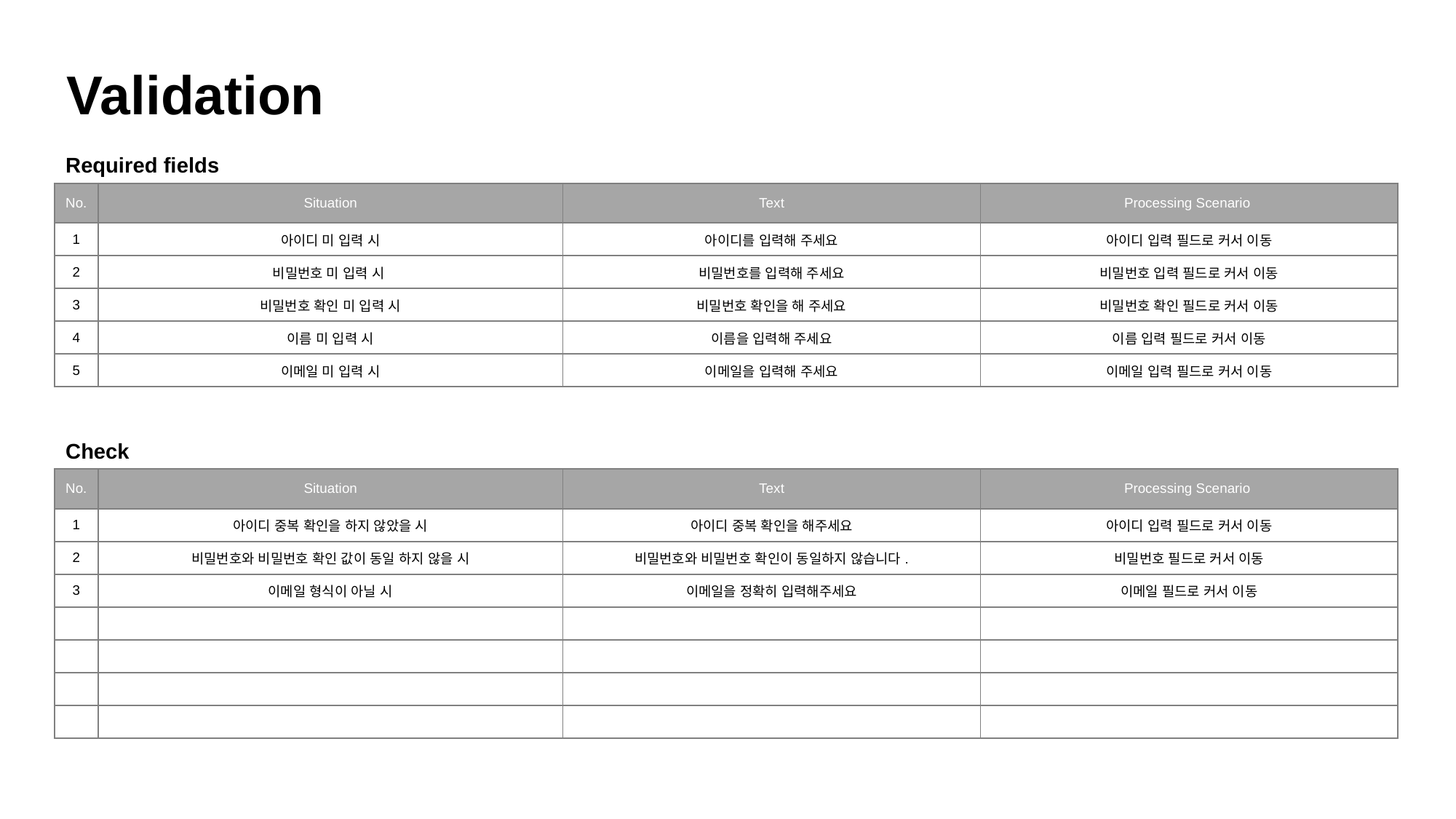

Validation
Required fields
| No. | Situation | Text | Processing Scenario |
| --- | --- | --- | --- |
| 1 | 아이디 미 입력 시 | 아이디를 입력해 주세요 | 아이디 입력 필드로 커서 이동 |
| 2 | 비밀번호 미 입력 시 | 비밀번호를 입력해 주세요 | 비밀번호 입력 필드로 커서 이동 |
| 3 | 비밀번호 확인 미 입력 시 | 비밀번호 확인을 해 주세요 | 비밀번호 확인 필드로 커서 이동 |
| 4 | 이름 미 입력 시 | 이름을 입력해 주세요 | 이름 입력 필드로 커서 이동 |
| 5 | 이메일 미 입력 시 | 이메일을 입력해 주세요 | 이메일 입력 필드로 커서 이동 |
Check
| No. | Situation | Text | Processing Scenario |
| --- | --- | --- | --- |
| 1 | 아이디 중복 확인을 하지 않았을 시 | 아이디 중복 확인을 해주세요 | 아이디 입력 필드로 커서 이동 |
| 2 | 비밀번호와 비밀번호 확인 값이 동일 하지 않을 시 | 비밀번호와 비밀번호 확인이 동일하지 않습니다. | 비밀번호 필드로 커서 이동 |
| 3 | 이메일 형식이 아닐 시 | 이메일을 정확히 입력해주세요 | 이메일 필드로 커서 이동 |
|  |  |  |  |
|  |  |  |  |
|  |  |  |  |
|  |  |  |  |